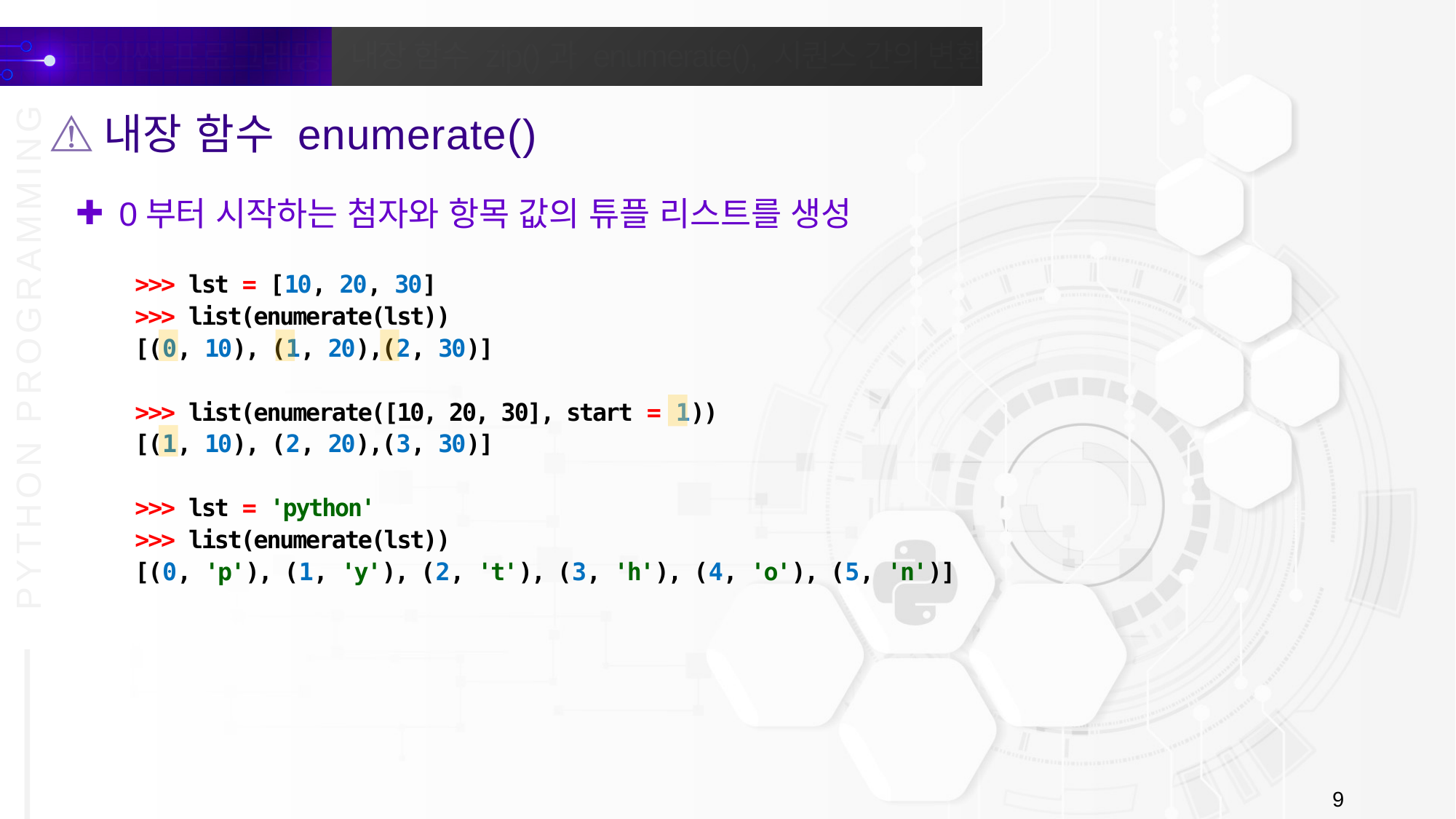

내장 함수 enumerate()
0부터 시작하는 첨자와 항목 값의 튜플 리스트를 생성
>>> lst = [10, 20, 30]
>>> list(enumerate(lst))
[(0, 10), (1, 20),(2, 30)]

>>> list(enumerate([10, 20, 30], start = 1))
[(1, 10), (2, 20),(3, 30)]

>>> lst = 'python'
>>> list(enumerate(lst))
[(0, 'p'), (1, 'y'), (2, 't'), (3, 'h'), (4, 'o'), (5, 'n')]

9